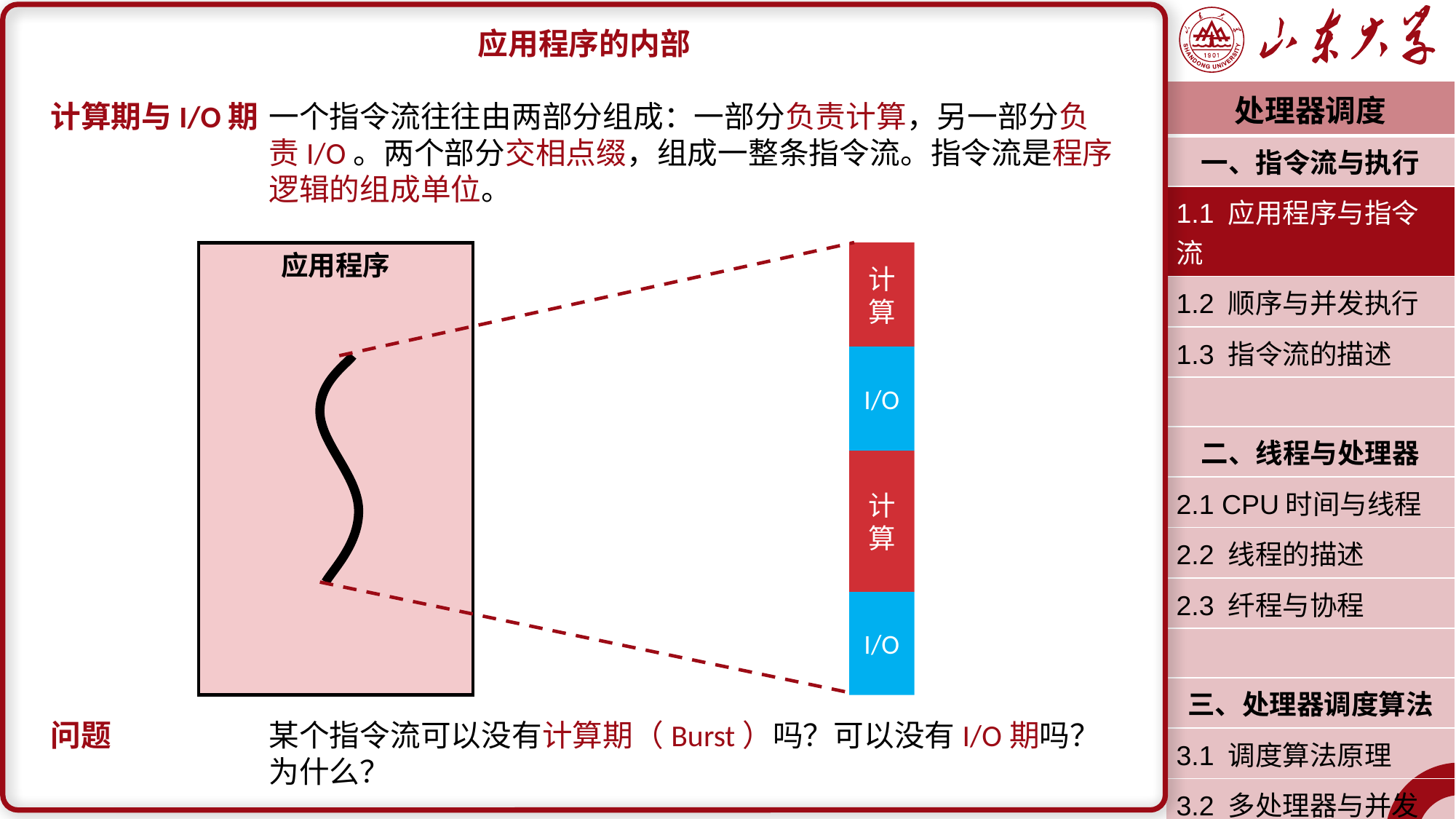

应用程序的内部

计算期与I/O期	一个指令流往往由两部分组成：一部分负责计算，另一部分负		责I/O。两个部分交相点缀，组成一整条指令流。指令流是程序		逻辑的组成单位。

问题		某个指令流可以没有计算期（Burst）吗？可以没有I/O期吗？
		为什么？
| 处理器调度 |
| --- |
| 一、指令流与执行 |
| 1.1 应用程序与指令流 |
| 1.2 顺序与并发执行 |
| 1.3 指令流的描述 |
|  |
| 二、线程与处理器 |
| 2.1 CPU时间与线程 |
| 2.2 线程的描述 |
| 2.3 纤程与协程 |
|  |
| 三、处理器调度算法 |
| 3.1 调度算法原理 |
| 3.2 多处理器与并发 |
| 潘润宇 2023.03 |
应用程序
计算
I/O

计算
I/O